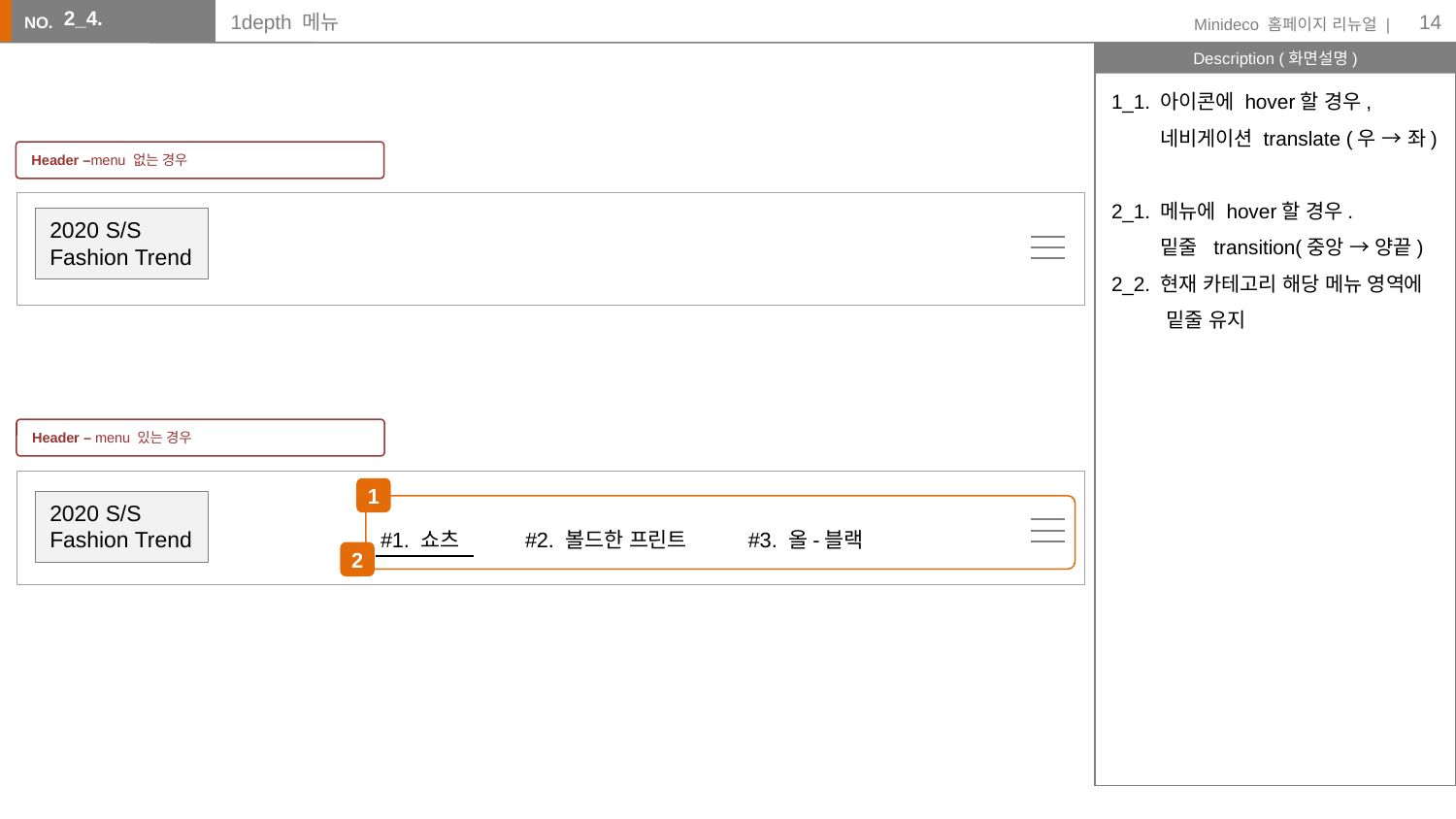

14
2_4.
# 1depth 메뉴
1_1. 아이콘에 hover할 경우,
        네비게이션 translate (우 → 좌)

2_1. 메뉴에 hover할 경우.
        밑줄  transition(중앙 → 양끝)
2_2. 현재 카테고리 해당 메뉴 영역에
         밑줄 유지

Header –menu 없는 경우

2020 S/S
Fashion Trend
Header – menu 있는 경우

1

2020 S/S
Fashion Trend

#1. 쇼츠
#3. 올-블랙
#2. 볼드한 프린트
2